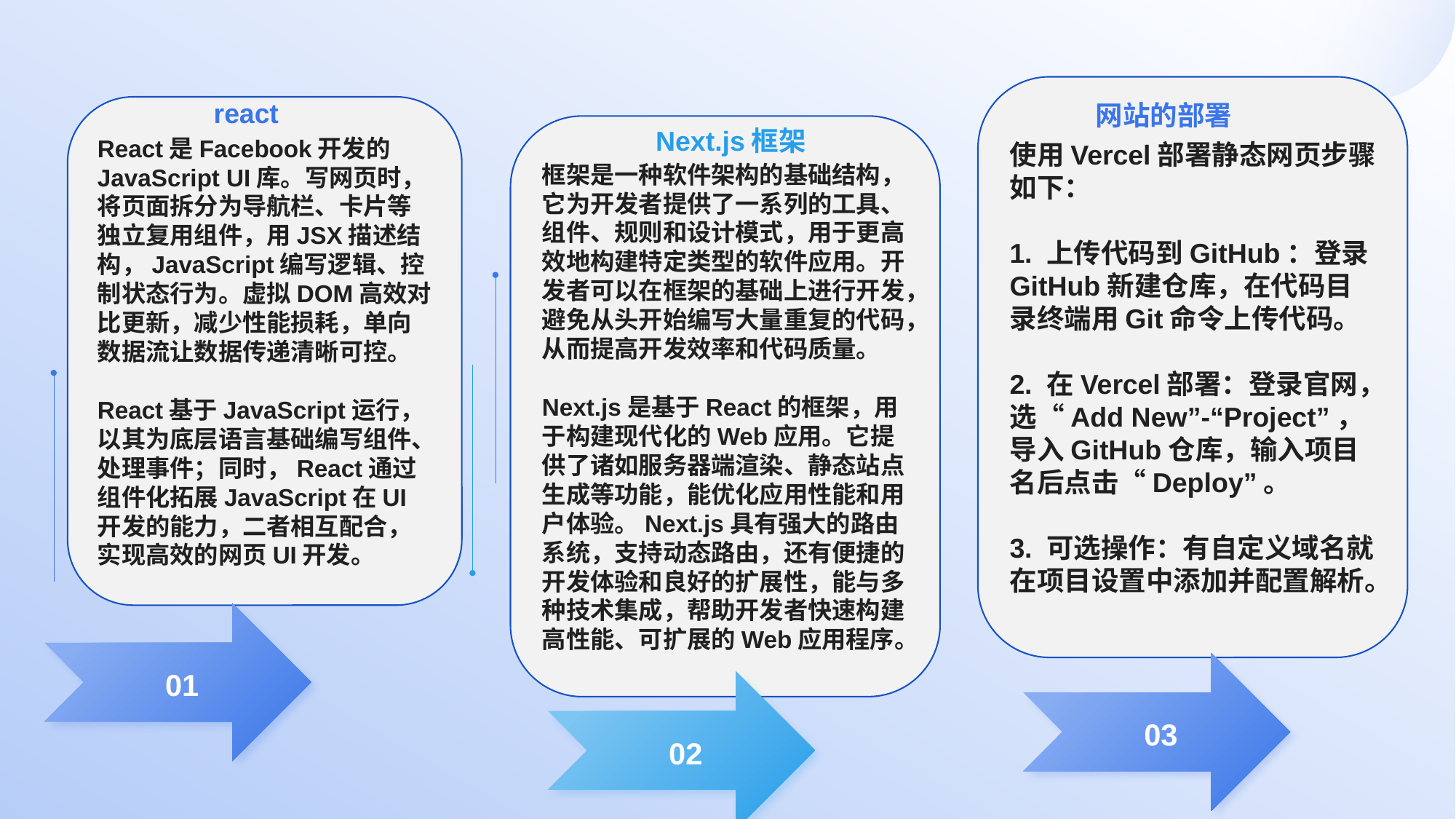

使用Vercel部署静态网页步骤如下：

1. 上传代码到GitHub：登录GitHub新建仓库，在代码目录终端用Git命令上传代码。

2. 在Vercel部署：登录官网，选“Add New”-“Project”，导入GitHub仓库，输入项目名后点击“Deploy”。

3. 可选操作：有自定义域名就在项目设置中添加并配置解析。
react
React是Facebook开发的JavaScript UI库。写网页时，将页面拆分为导航栏、卡片等独立复用组件，用JSX描述结构，JavaScript编写逻辑、控制状态行为。虚拟DOM高效对比更新，减少性能损耗，单向数据流让数据传递清晰可控。

React基于JavaScript运行，以其为底层语言基础编写组件、处理事件；同时，React通过组件化拓展JavaScript在UI开发的能力，二者相互配合，实现高效的网页UI开发。
网站的部署
框架是一种软件架构的基础结构，它为开发者提供了一系列的工具、组件、规则和设计模式，用于更高效地构建特定类型的软件应用。开发者可以在框架的基础上进行开发，避免从头开始编写大量重复的代码，从而提高开发效率和代码质量。

Next.js是基于React的框架，用于构建现代化的Web应用。它提供了诸如服务器端渲染、静态站点生成等功能，能优化应用性能和用户体验。Next.js具有强大的路由系统，支持动态路由，还有便捷的开发体验和良好的扩展性，能与多种技术集成，帮助开发者快速构建高性能、可扩展的Web应用程序。
Next.js框架
01
03
02